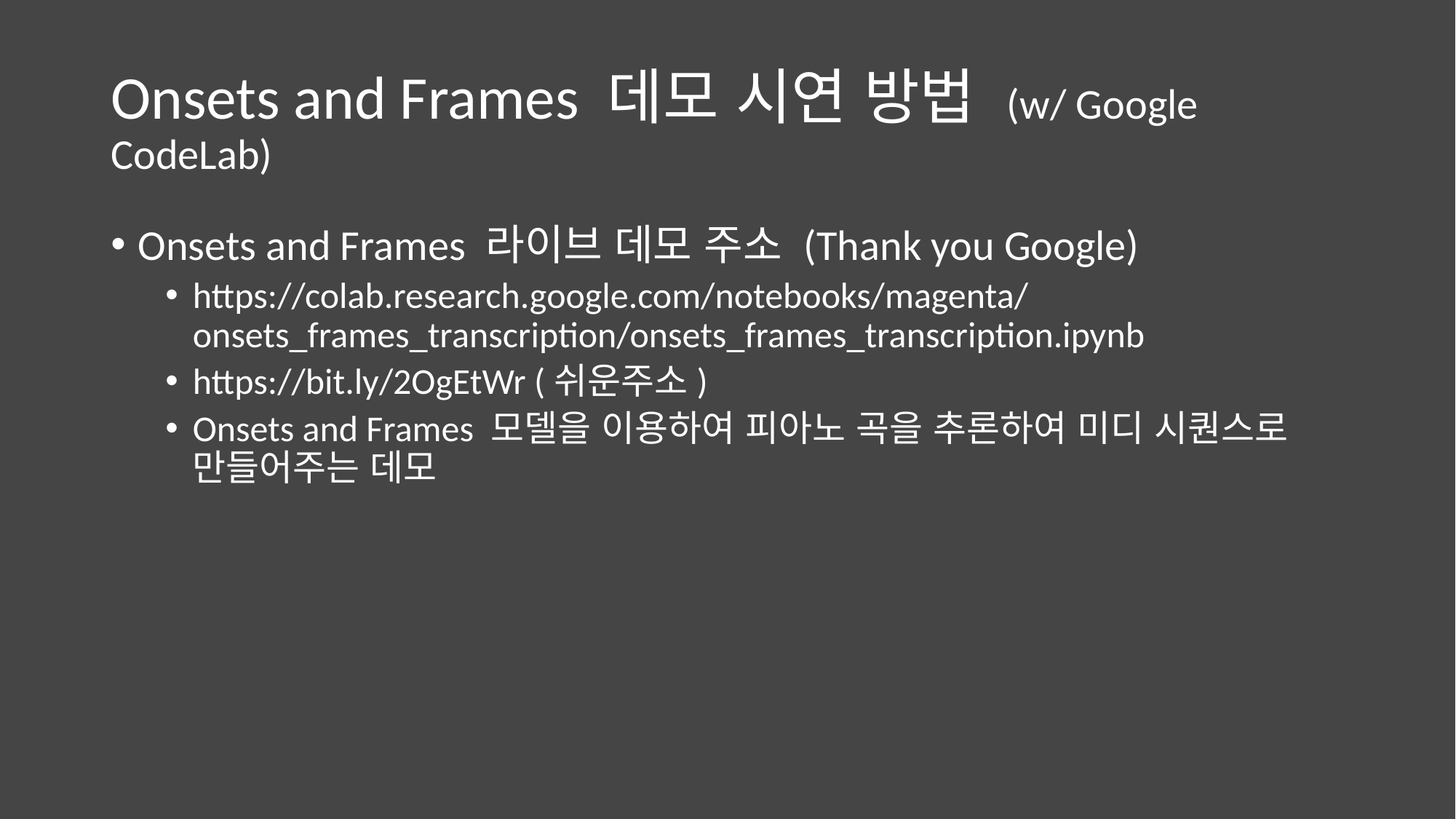

# Onsets and Frames 데모 시연 방법 (w/ Google CodeLab)
Onsets and Frames 라이브 데모 주소 (Thank you Google)
https://colab.research.google.com/notebooks/magenta/onsets_frames_transcription/onsets_frames_transcription.ipynb
https://bit.ly/2OgEtWr (쉬운주소)
Onsets and Frames 모델을 이용하여 피아노 곡을 추론하여 미디 시퀀스로 만들어주는 데모